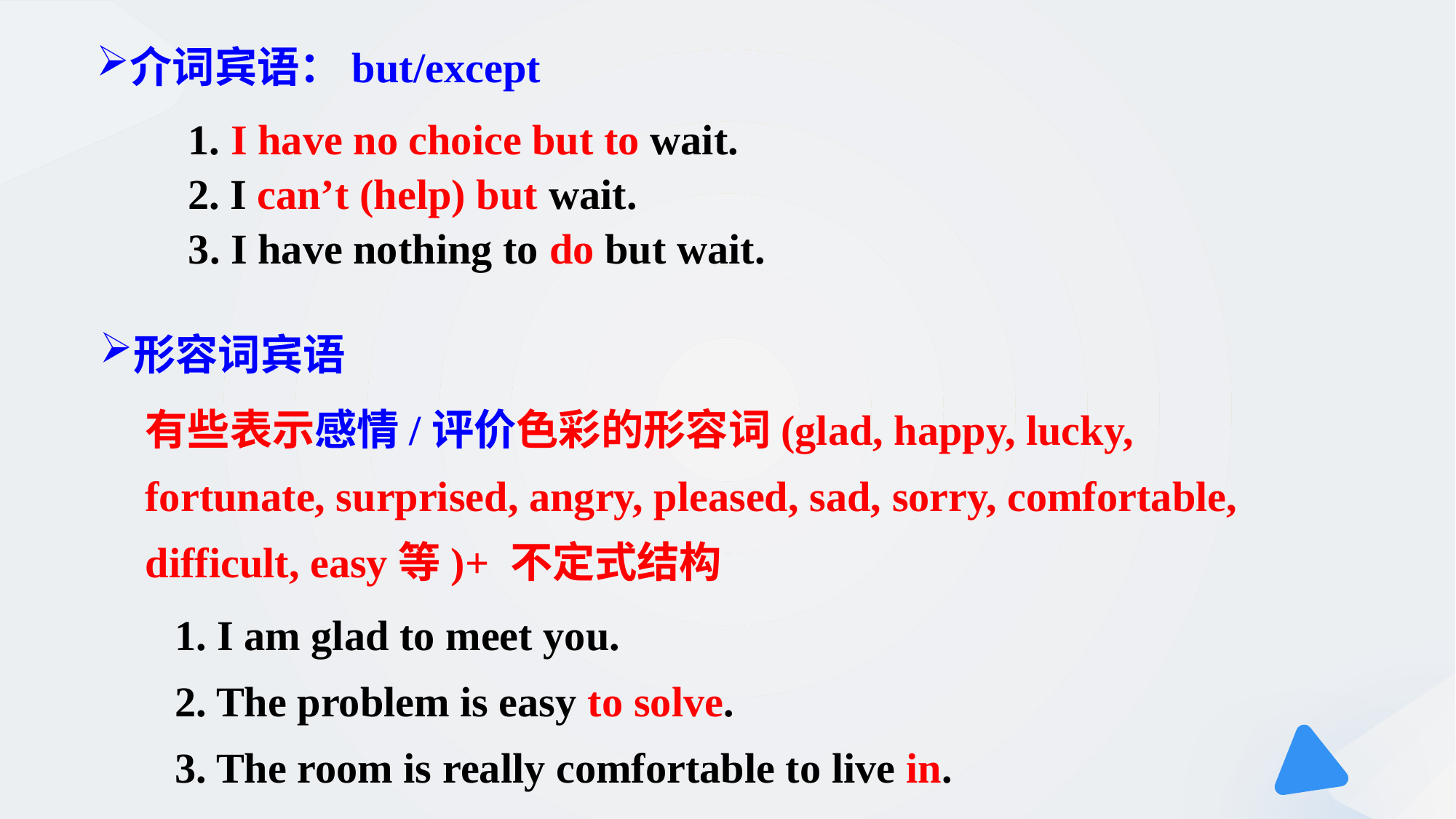

介词宾语：but/except
1. I have no choice but to wait.
2. I can’t (help) but wait.
3. I have nothing to do but wait.
形容词宾语
有些表示感情/评价色彩的形容词(glad, happy, lucky, fortunate, surprised, angry, pleased, sad, sorry, comfortable, difficult, easy等)+ 不定式结构
1. I am glad to meet you.
2. The problem is easy to solve.
3. The room is really comfortable to live in.